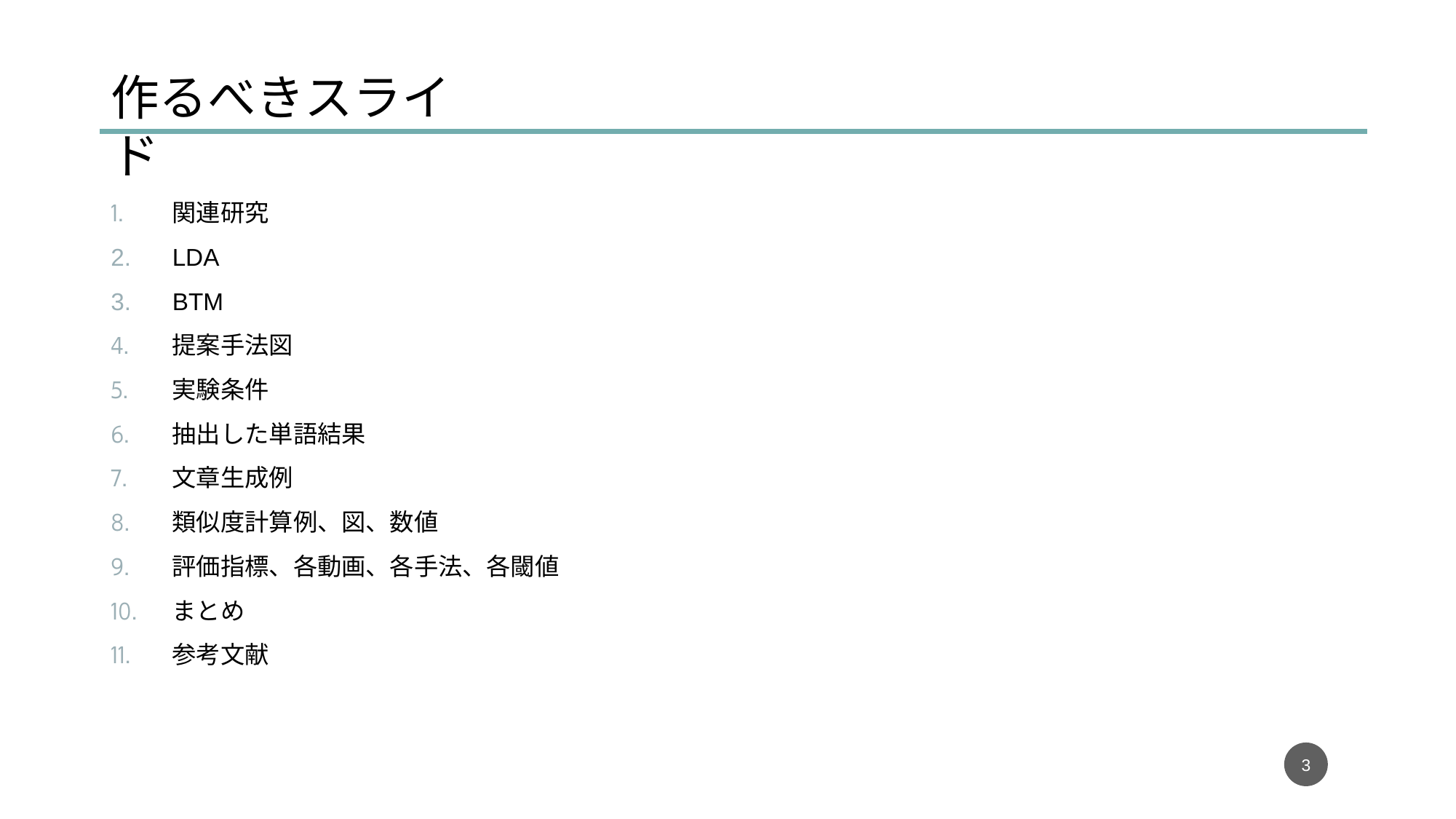

作るべきスライド
関連研究
LDA
BTM
提案手法図
実験条件
抽出した単語結果
文章生成例
類似度計算例、図、数値
評価指標、各動画、各手法、各閾値
まとめ
参考文献

3